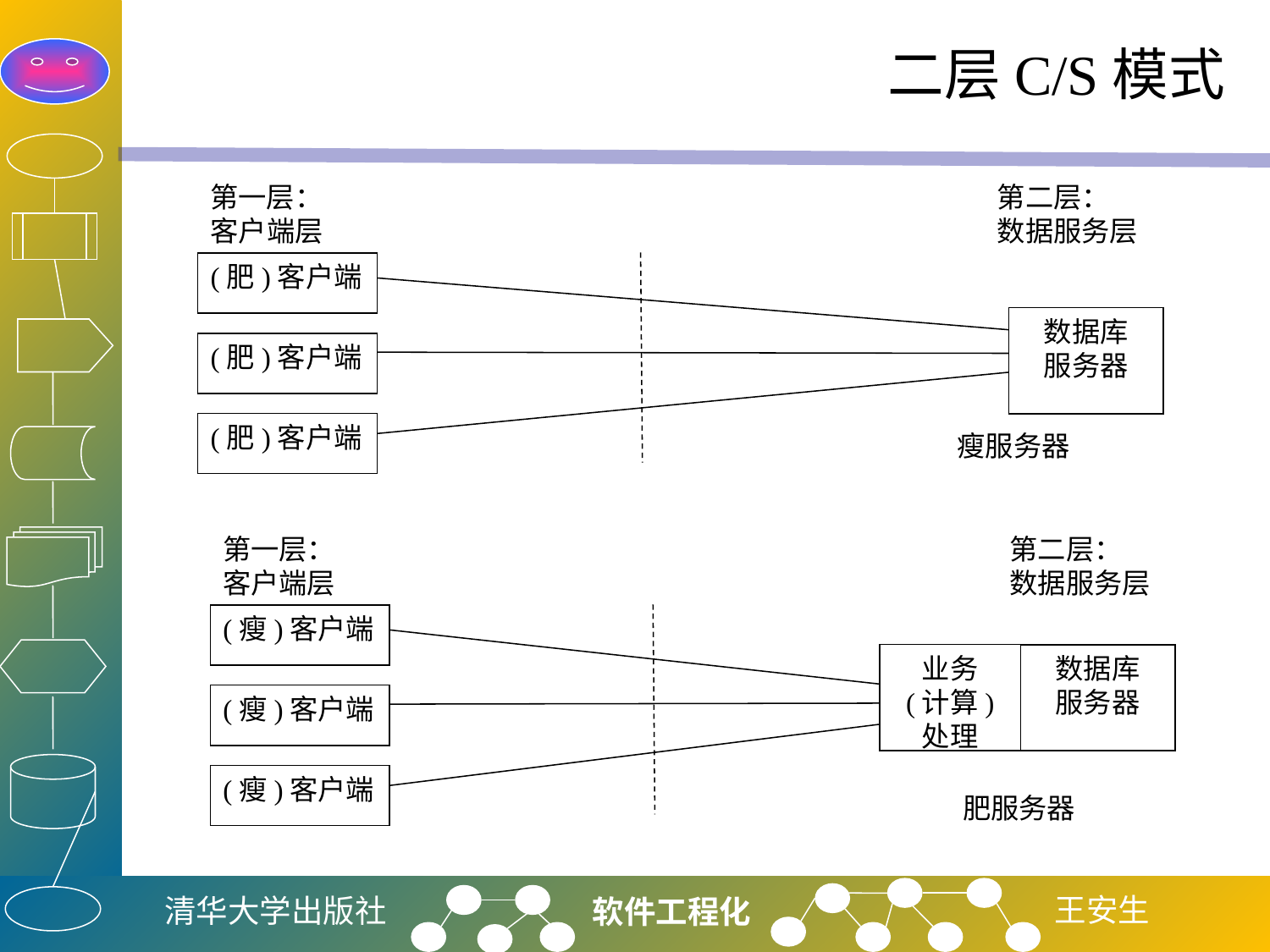

# 二层C/S模式
第一层：
客户端层
第二层：
数据服务层

(肥)客户端

数据库
服务器
(肥)客户端

(肥)客户端
瘦服务器
第一层：
客户端层
第二层：
数据服务层

(瘦)客户端

数据库
服务器
(瘦)客户端

(瘦)客户端
业务
(计算)
处理
肥服务器